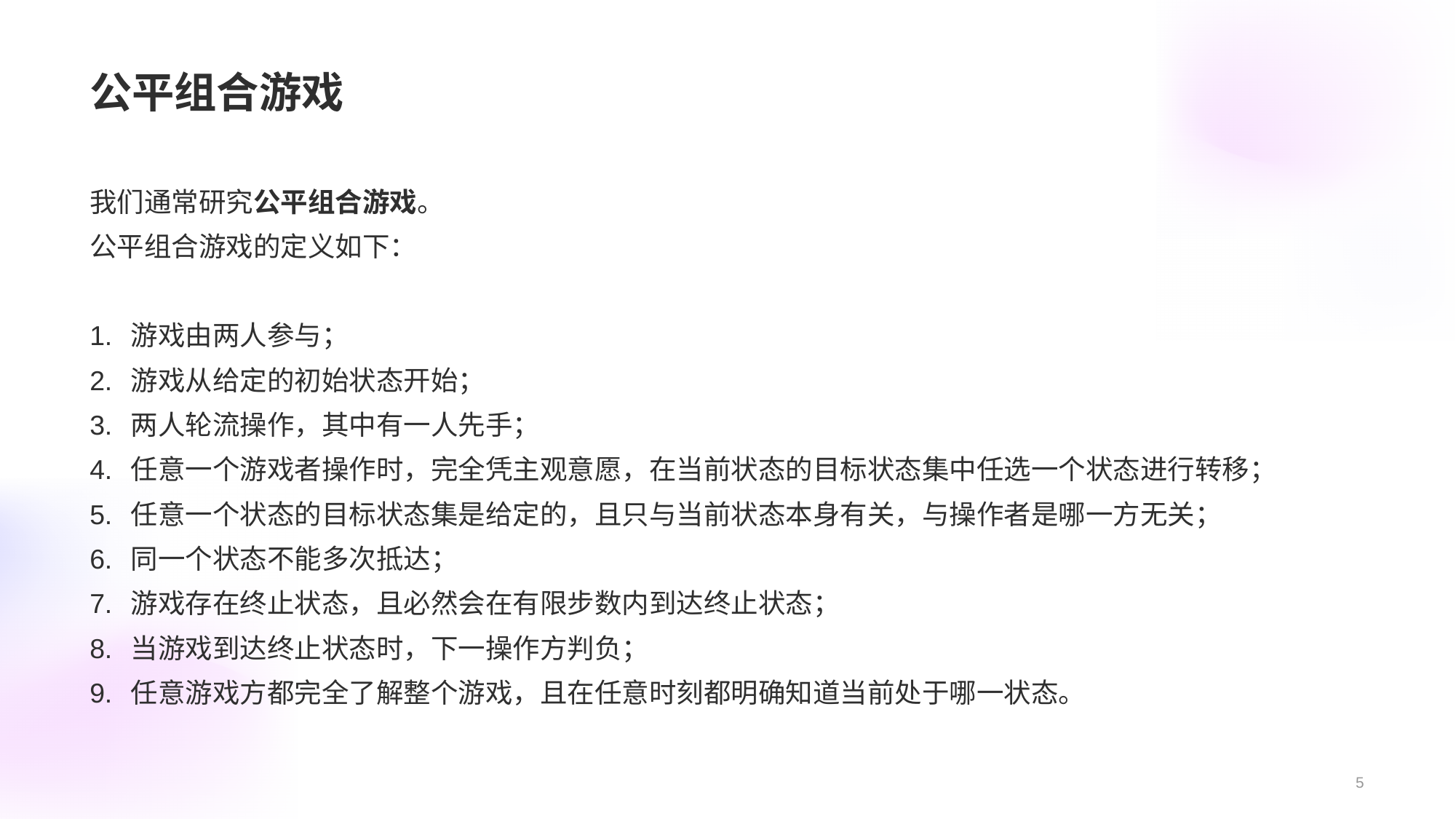

# 公平组合游戏

我们通常研究公平组合游戏。
公平组合游戏的定义如下：

游戏由两人参与；
游戏从给定的初始状态开始；
两人轮流操作，其中有一人先手；
任意一个游戏者操作时，完全凭主观意愿，在当前状态的目标状态集中任选一个状态进行转移；
任意一个状态的目标状态集是给定的，且只与当前状态本身有关，与操作者是哪一方无关；
同一个状态不能多次抵达；
游戏存在终止状态，且必然会在有限步数内到达终止状态；
当游戏到达终止状态时，下一操作方判负；
任意游戏方都完全了解整个游戏，且在任意时刻都明确知道当前处于哪一状态。
5